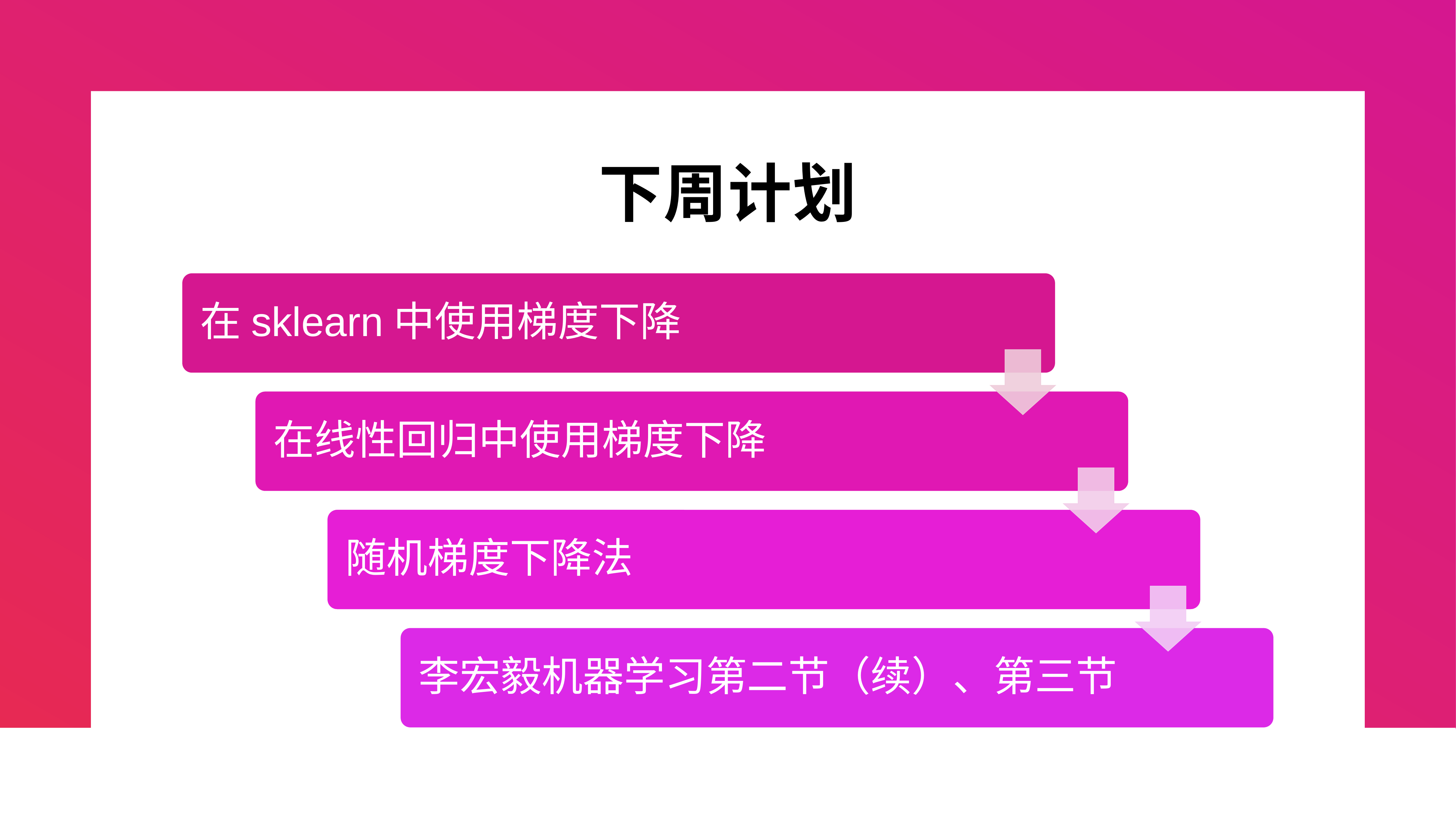

# 下周计划
在sklearn中使用梯度下降
在线性回归中使用梯度下降
随机梯度下降法
李宏毅机器学习第二节（续）、第三节